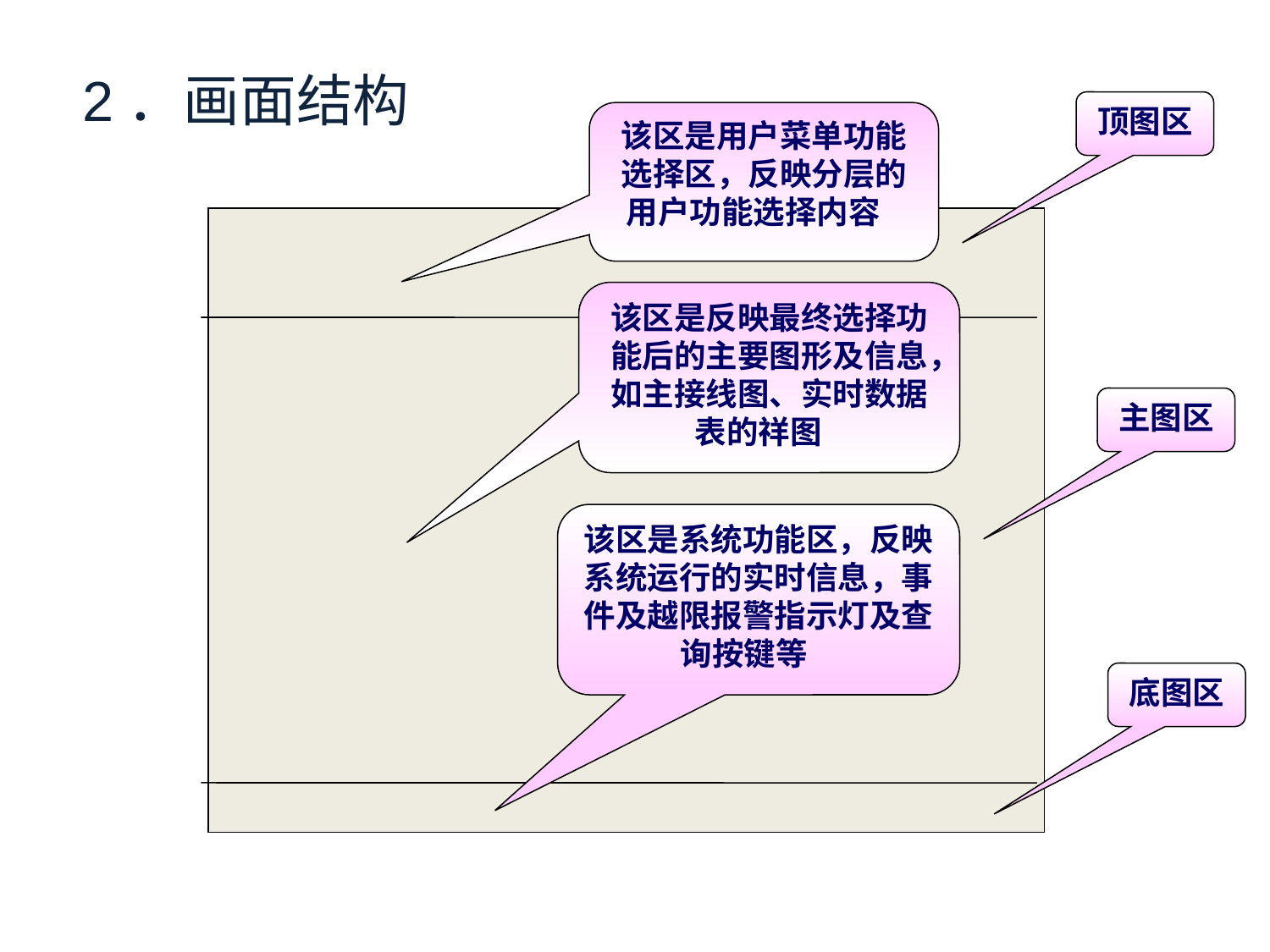

# 2．画面结构
顶图区
该区是用户菜单功能选择区，反映分层的用户功能选择内容

该区是反映最终选择功能后的主要图形及信息，如主接线图、实时数据表的祥图

主图区
该区是系统功能区，反映系统运行的实时信息，事件及越限报警指示灯及查询按键等
底图区